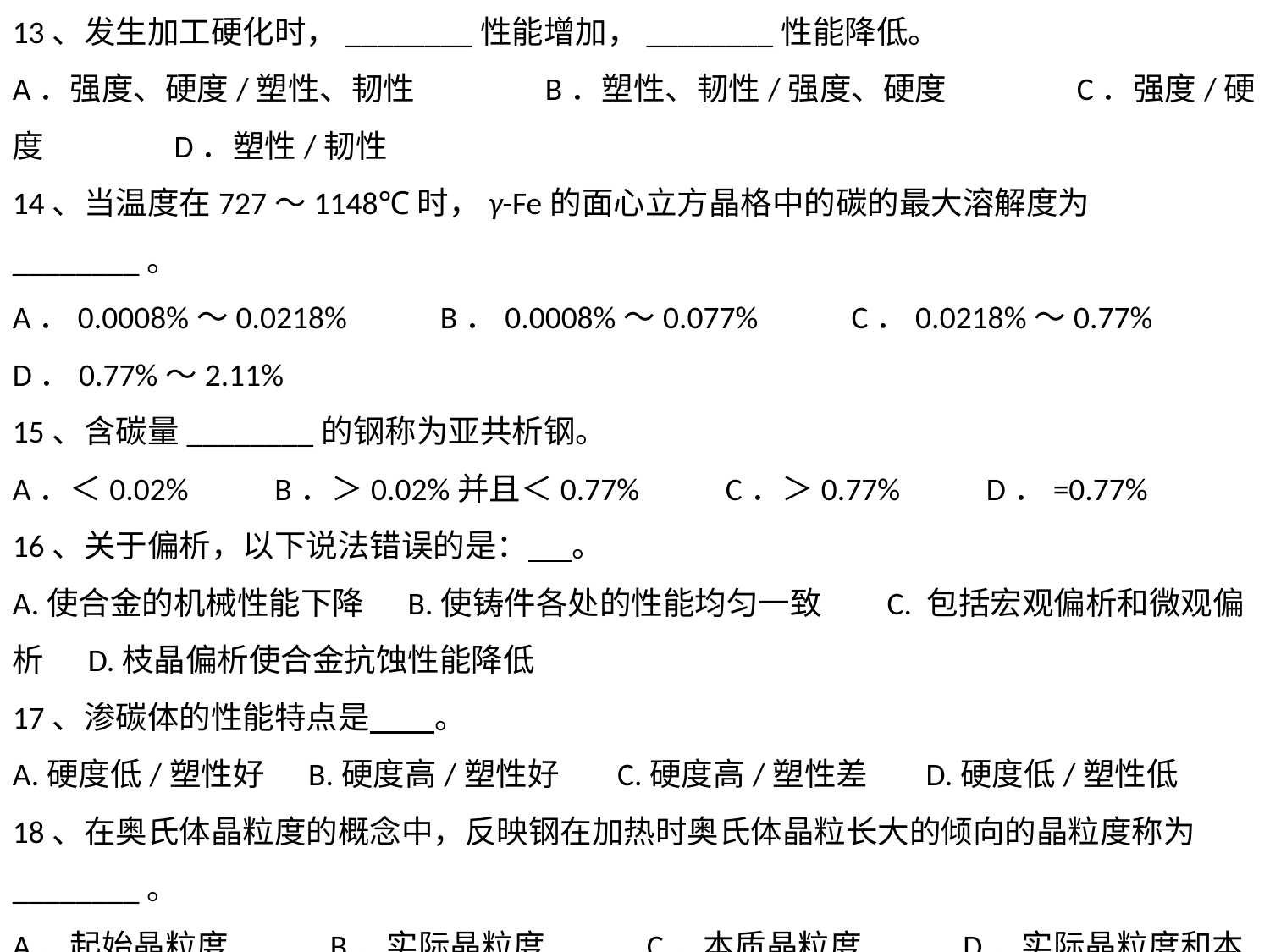

13、发生加工硬化时，________性能增加，________性能降低。
A．强度、硬度/塑性、韧性                 B．塑性、韧性/强度、硬度                 C．强度/硬度                 D．塑性/韧性
14、当温度在727～1148℃时，γ-Fe的面心立方晶格中的碳的最大溶解度为________。
A．0.0008%～0.0218%             B．0.0008%～0.077%             C．0.0218%～0.77%             D．0.77%～2.11%
15、含碳量________的钢称为亚共析钢。
A．＜0.02%            B．＞0.02%并且＜0.77%            C．＞0.77%            D．=0.77%
16、关于偏析，以下说法错误的是：      。
A.使合金的机械性能下降     B.使铸件各处的性能均匀一致        C. 包括宏观偏析和微观偏析     D.枝晶偏析使合金抗蚀性能降低
17、渗碳体的性能特点是         。
A.硬度低/塑性好     B.硬度高/塑性好       C.硬度高/塑性差       D.硬度低/塑性低
18、在奥氏体晶粒度的概念中，反映钢在加热时奥氏体晶粒长大的倾向的晶粒度称为________。
A．起始晶粒度             B．实际晶粒度             C．本质晶粒度             D．实际晶粒度和本质晶粒度